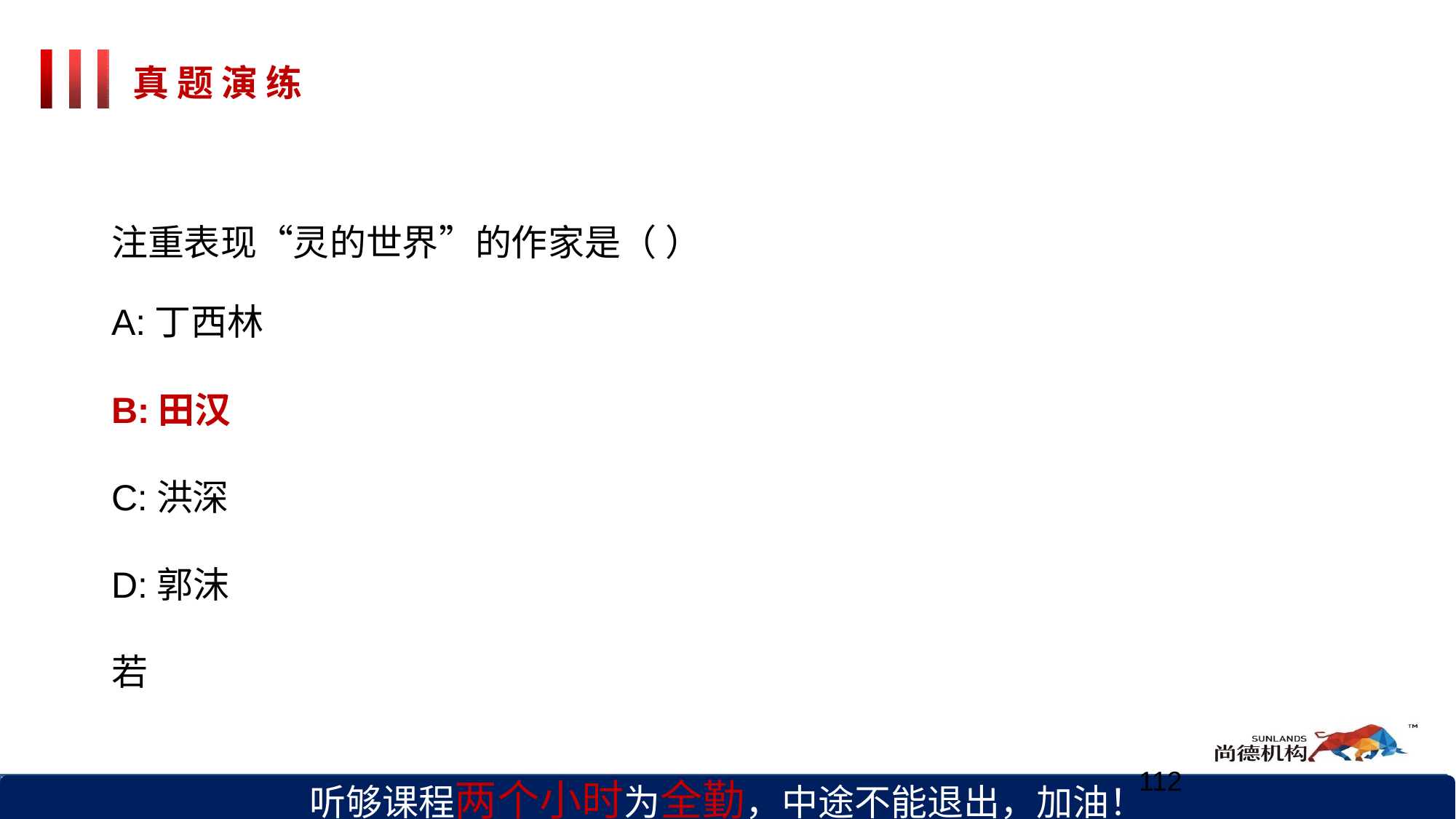

# 真 题 演 练
注重表现“灵的世界”的作家是（ ）

A:丁西林
B:田汉 C:洪深 D:郭沫若

听够课程两个小时为全勤，中途不能退出，加油！
112